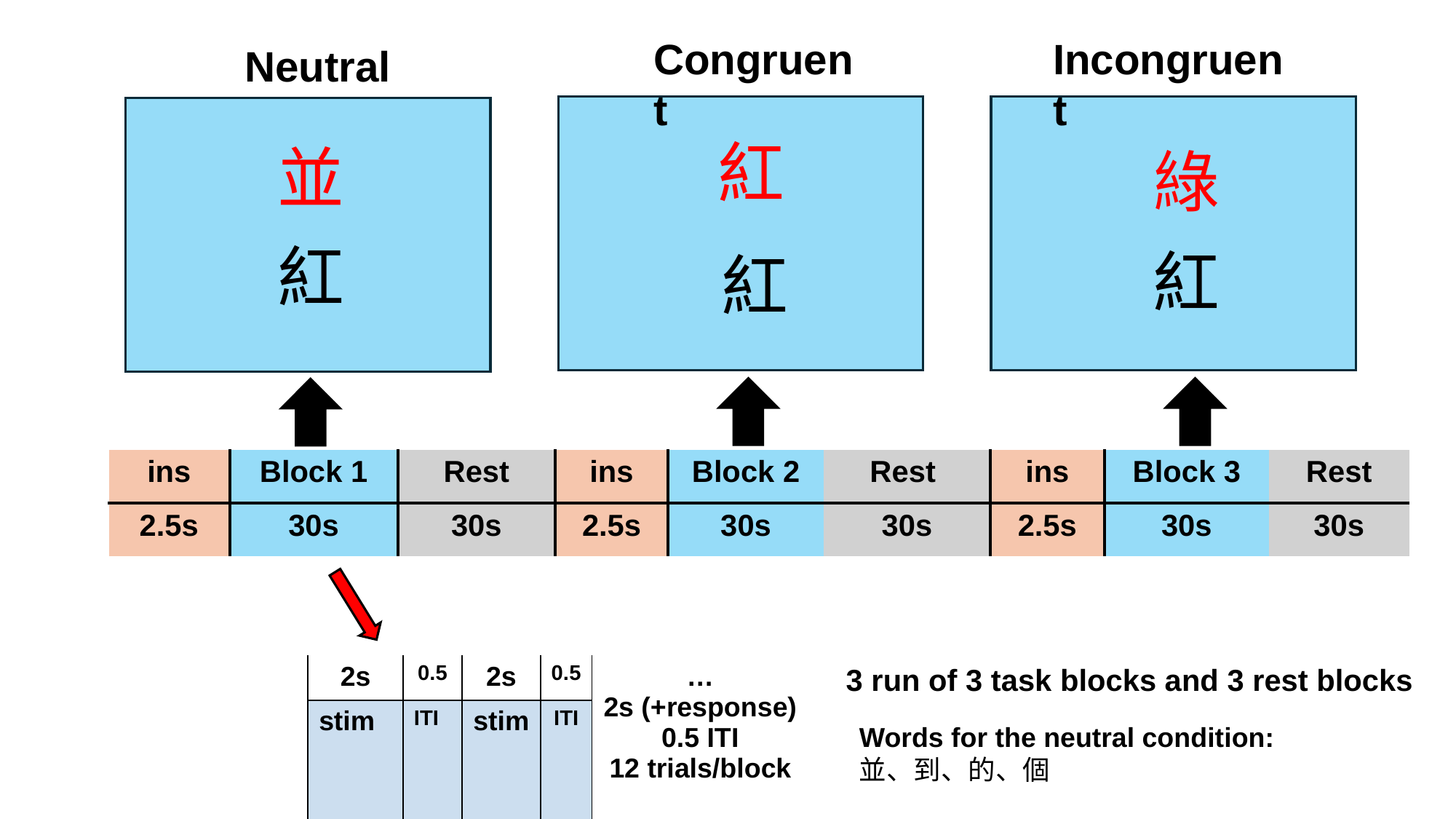

Congruent
Incongruent
Neutral

紅
並
綠
紅
紅
紅

| ins | Block 1 | Rest | ins | Block 2 | Rest | ins | Block 3 | Rest |
| --- | --- | --- | --- | --- | --- | --- | --- | --- |
| 2.5s | 30s | 30s | 2.5s | 30s | 30s | 2.5s | 30s | 30s |

| 2s | 0.5 | 2s | 0.5 | … 2s (+response) 0.5 ITI 12 trials/block |
| --- | --- | --- | --- | --- |
| stim | ITI | stim | ITI |  |
3 run of 3 task blocks and 3 rest blocks

Words for the neutral condition:並、到、的、個